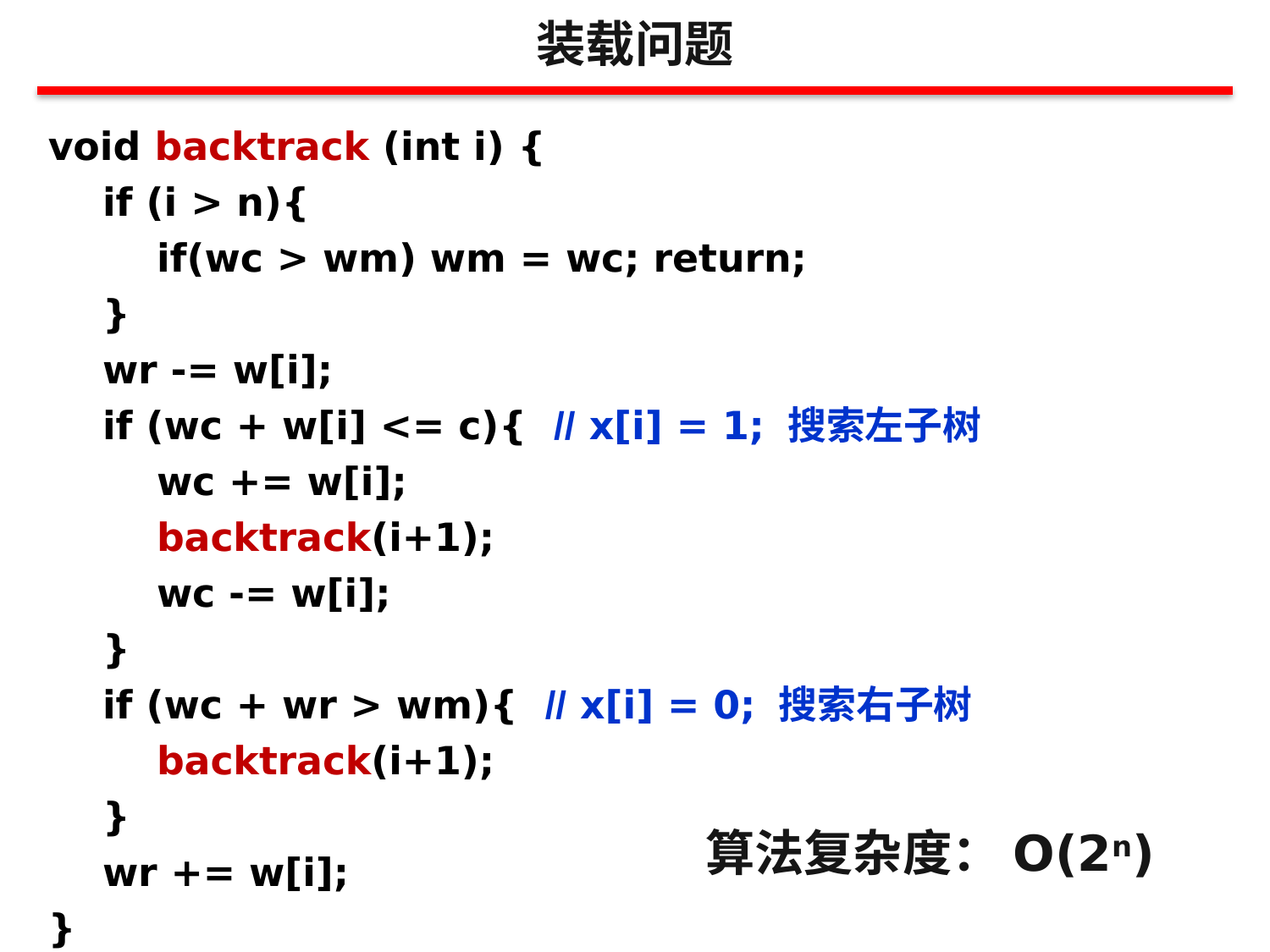

装载问题
void backtrack (int i) {
    if (i > n){
        if(wc > wm) wm = wc; return;
    }
    wr -= w[i];
    if (wc + w[i] <= c){  // x[i] = 1; 搜索左子树
        wc += w[i];
        backtrack(i+1);
        wc -= w[i];
    }
    if (wc + wr > wm){  // x[i] = 0; 搜索右子树
        backtrack(i+1);
    }
    wr += w[i];
}
算法复杂度：O(2n)